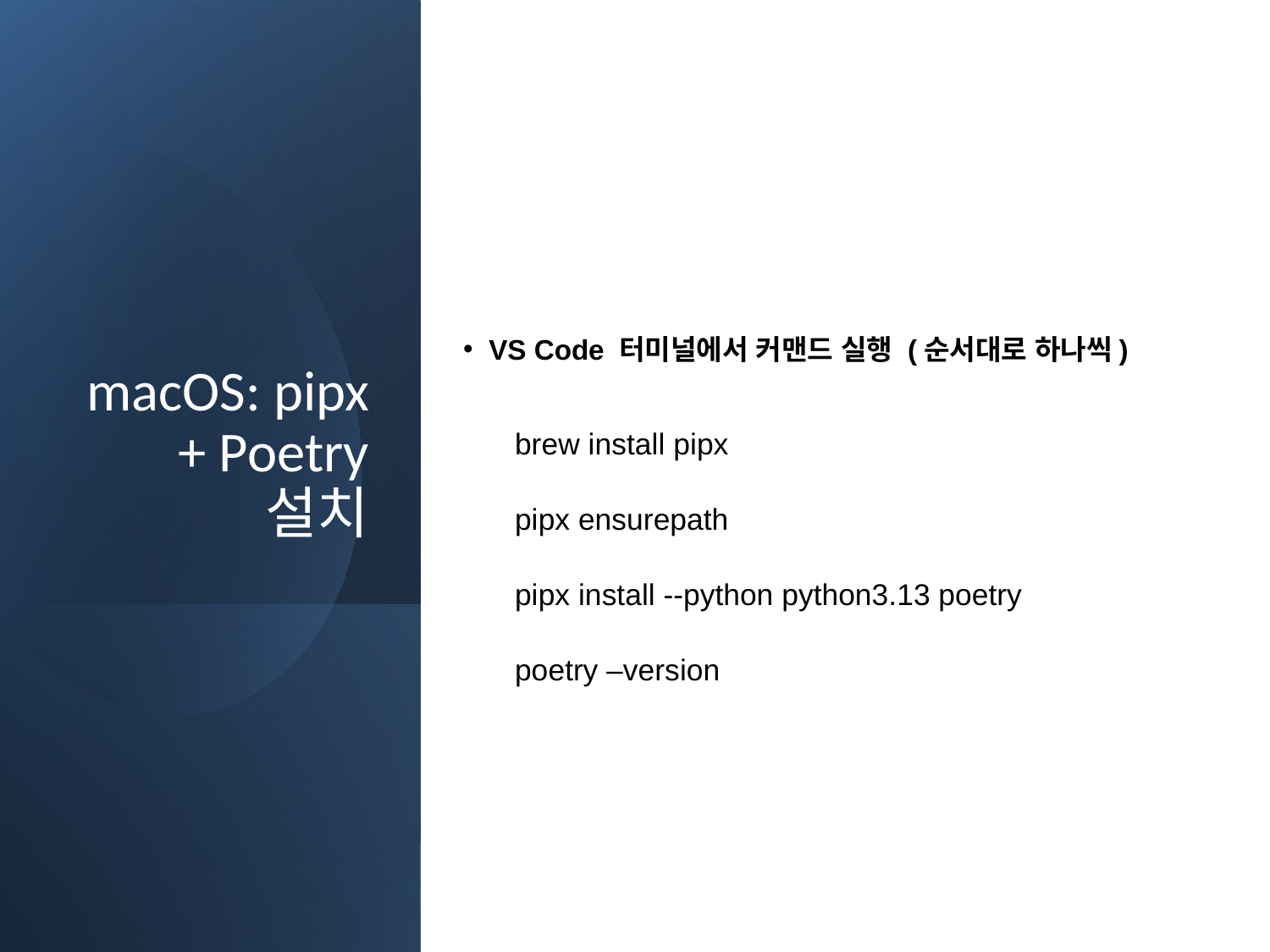

# macOS: pipx + Poetry 설치

VS Code 터미널에서 커맨드 실행 (순서대로 하나씩)
brew install pipx
pipx ensurepath
pipx install --python python3.13 poetry
poetry –version